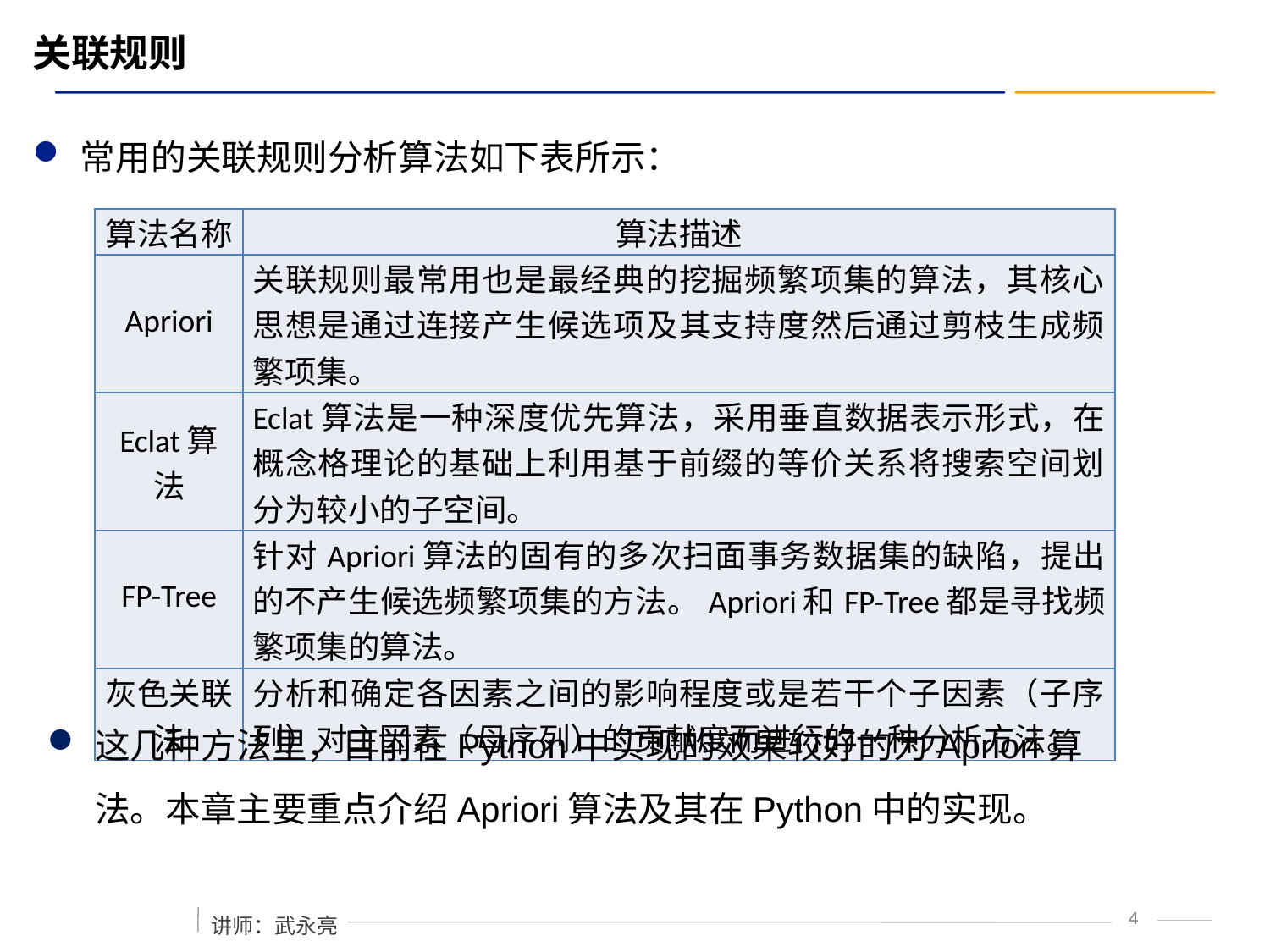

# 关联规则
常用的关联规则分析算法如下表所示：
| 算法名称 | 算法描述 |
| --- | --- |
| Apriori | 关联规则最常用也是最经典的挖掘频繁项集的算法，其核心思想是通过连接产生候选项及其支持度然后通过剪枝生成频繁项集。 |
| Eclat算法 | Eclat算法是一种深度优先算法，采用垂直数据表示形式，在概念格理论的基础上利用基于前缀的等价关系将搜索空间划分为较小的子空间。 |
| FP-Tree | 针对Apriori算法的固有的多次扫面事务数据集的缺陷，提出的不产生候选频繁项集的方法。Apriori和FP-Tree都是寻找频繁项集的算法。 |
| 灰色关联法 | 分析和确定各因素之间的影响程度或是若干个子因素（子序列）对主因素（母序列）的贡献度而进行的一种分析方法。 |
这几种方法里，目前在Python中实现的效果较好的为Apriori算法。本章主要重点介绍Apriori算法及其在Python中的实现。